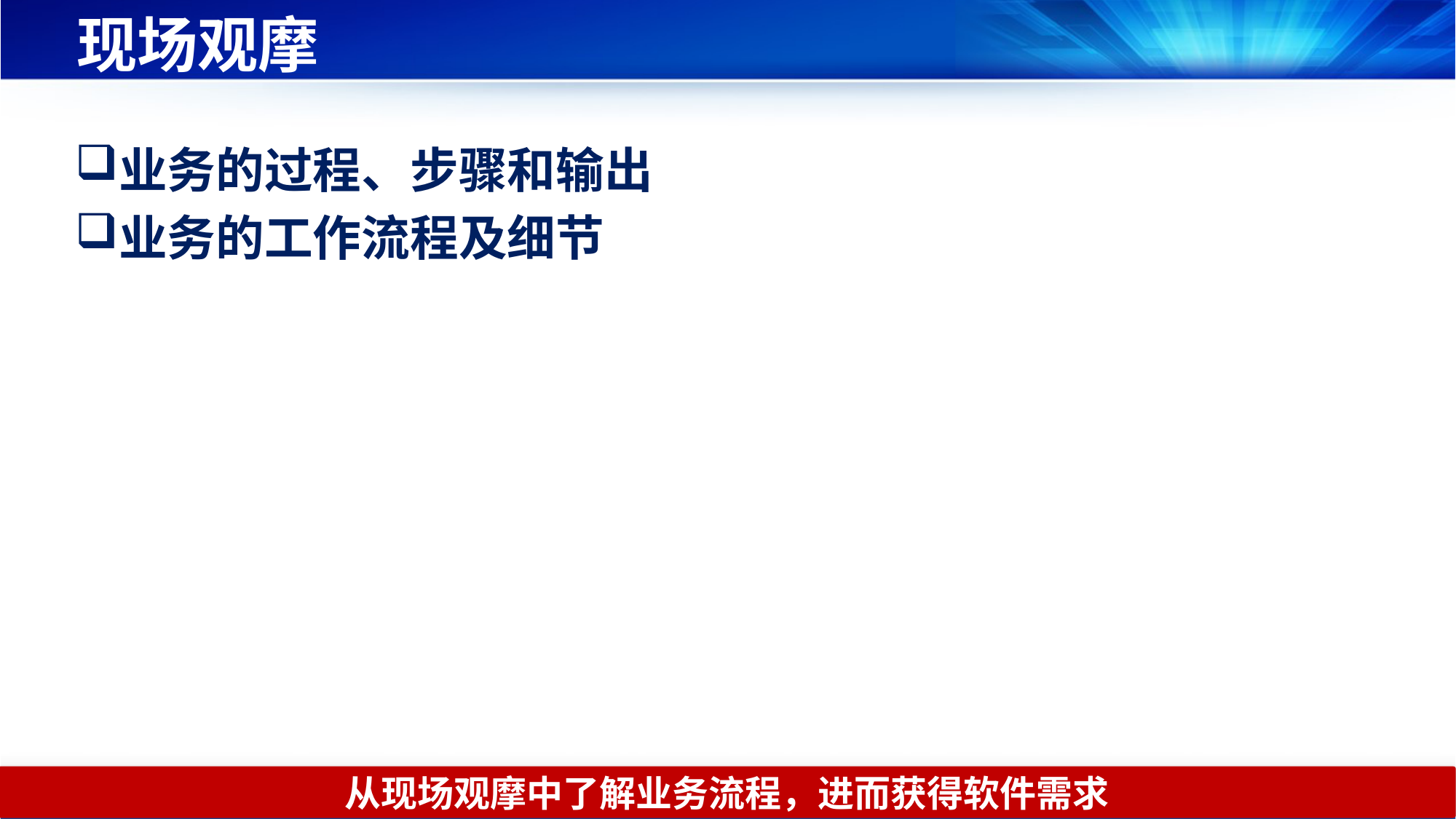

# 现场观摩
业务的过程、步骤和输出
业务的工作流程及细节
从现场观摩中了解业务流程，进而获得软件需求